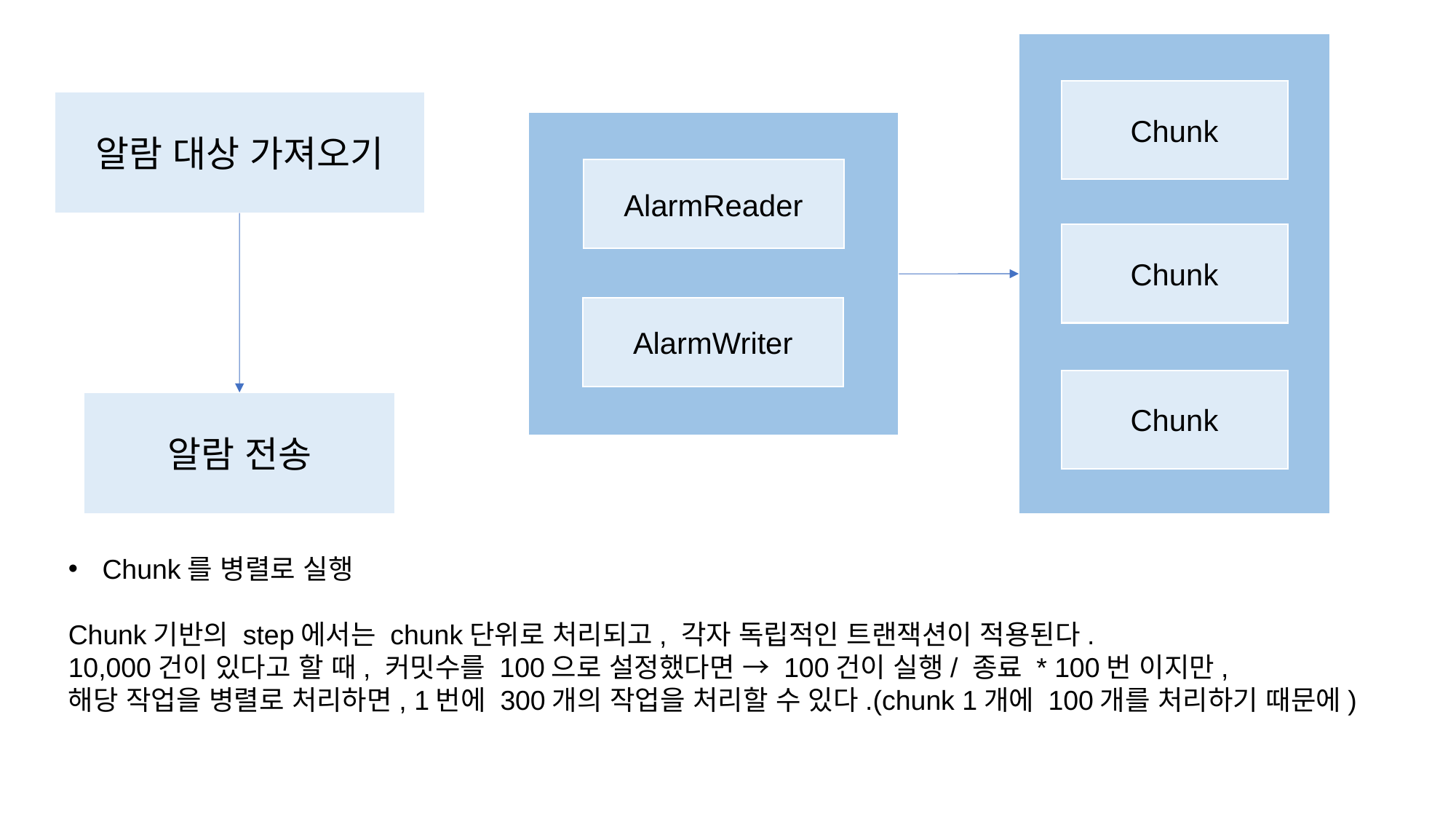

Chunk
Chunk
Chunk
알람 대상 가져오기

AlarmReader
AlarmWriter
알람 전송
Chunk를 병렬로 실행

Chunk기반의 step에서는 chunk단위로 처리되고, 각자 독립적인 트랜잭션이 적용된다.
10,000건이 있다고 할 때, 커밋수를 100으로 설정했다면 → 100건이 실행/ 종료 * 100번 이지만,
해당 작업을 병렬로 처리하면, 1번에 300개의 작업을 처리할 수 있다.(chunk 1개에 100개를 처리하기 때문에)